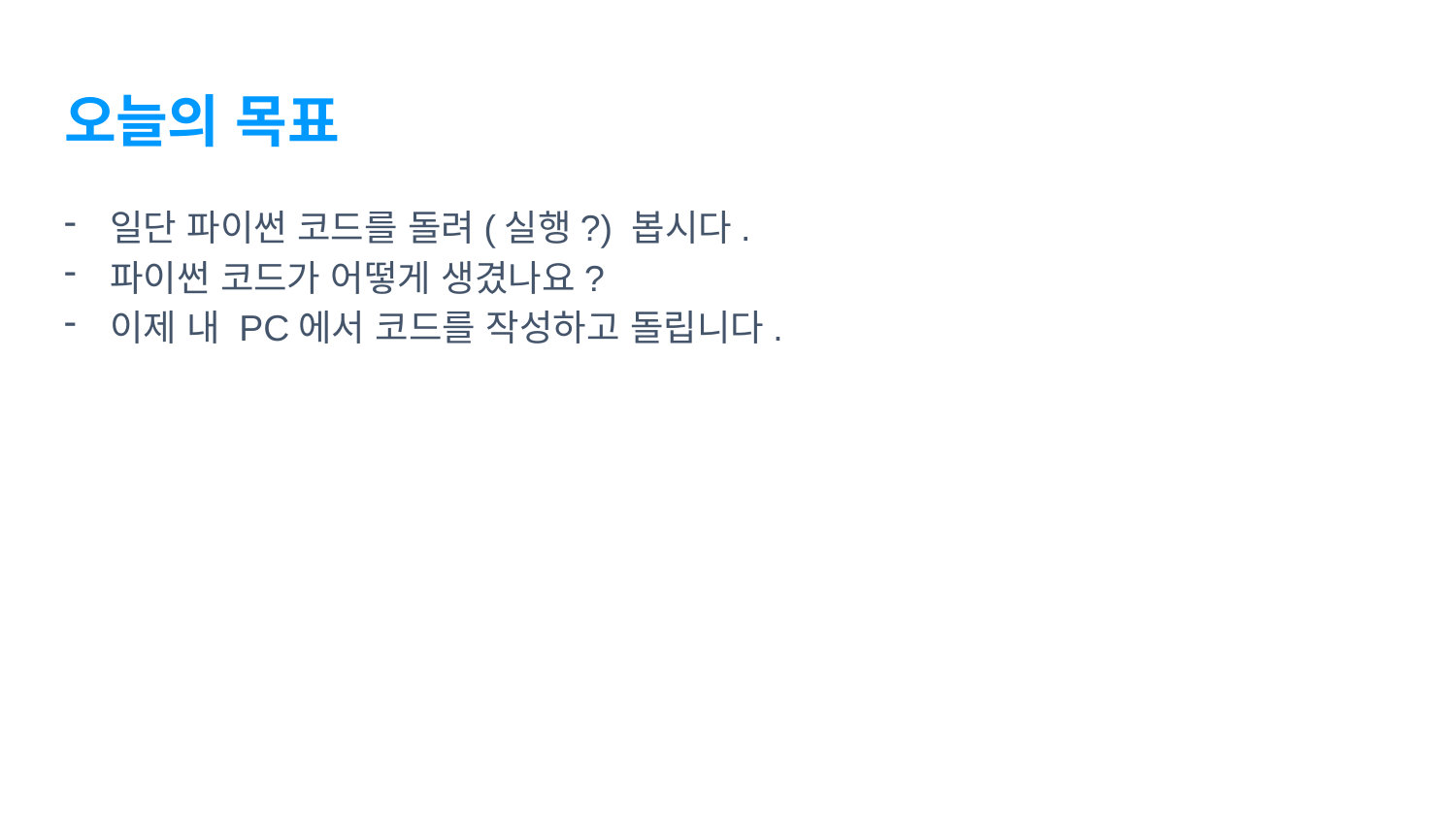

# 오늘의 목표
일단 파이썬 코드를 돌려(실행?) 봅시다.
파이썬 코드가 어떻게 생겼나요?
이제 내 PC에서 코드를 작성하고 돌립니다.